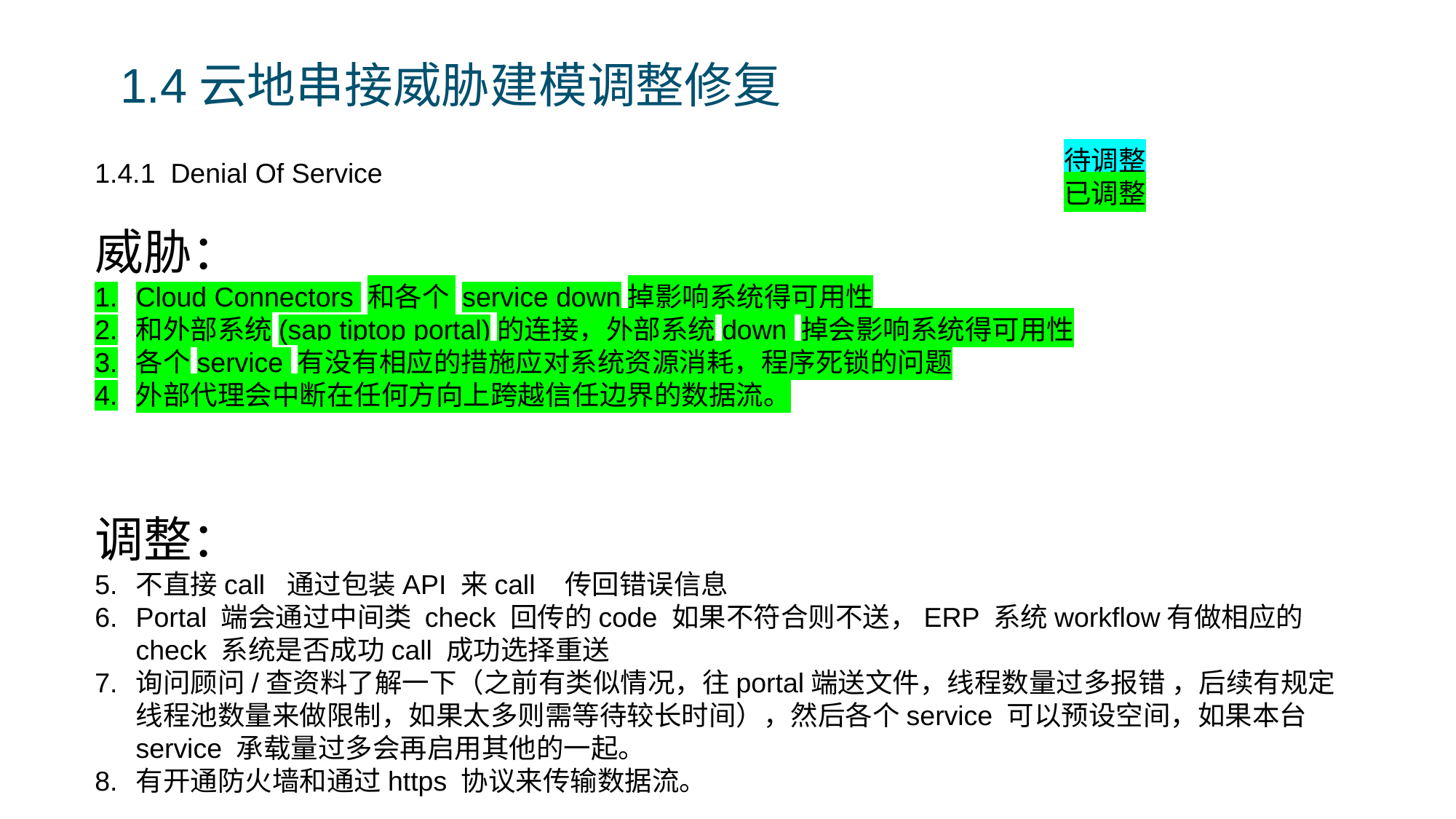

# 1.4云地串接威胁建模调整修复
待调整
已调整
1.4.1  Denial Of Service

威胁：
Cloud Connectors 和各个 service down掉影响系统得可用性
和外部系统(sap tiptop portal)的连接，外部系统down 掉会影响系统得可用性
各个service 有没有相应的措施应对系统资源消耗，程序死锁的问题
外部代理会中断在任何方向上跨越信任边界的数据流。

调整：
不直接call  通过包装API 来call   传回错误信息
Portal 端会通过中间类 check 回传的code 如果不符合则不送，ERP 系统workflow有做相应的check 系统是否成功call 成功选择重送
询问顾问/查资料了解一下（之前有类似情况，往portal端送文件，线程数量过多报错 ，后续有规定线程池数量来做限制，如果太多则需等待较长时间），然后各个service 可以预设空间，如果本台service 承载量过多会再启用其他的一起。
有开通防火墙和通过https 协议来传输数据流。

9